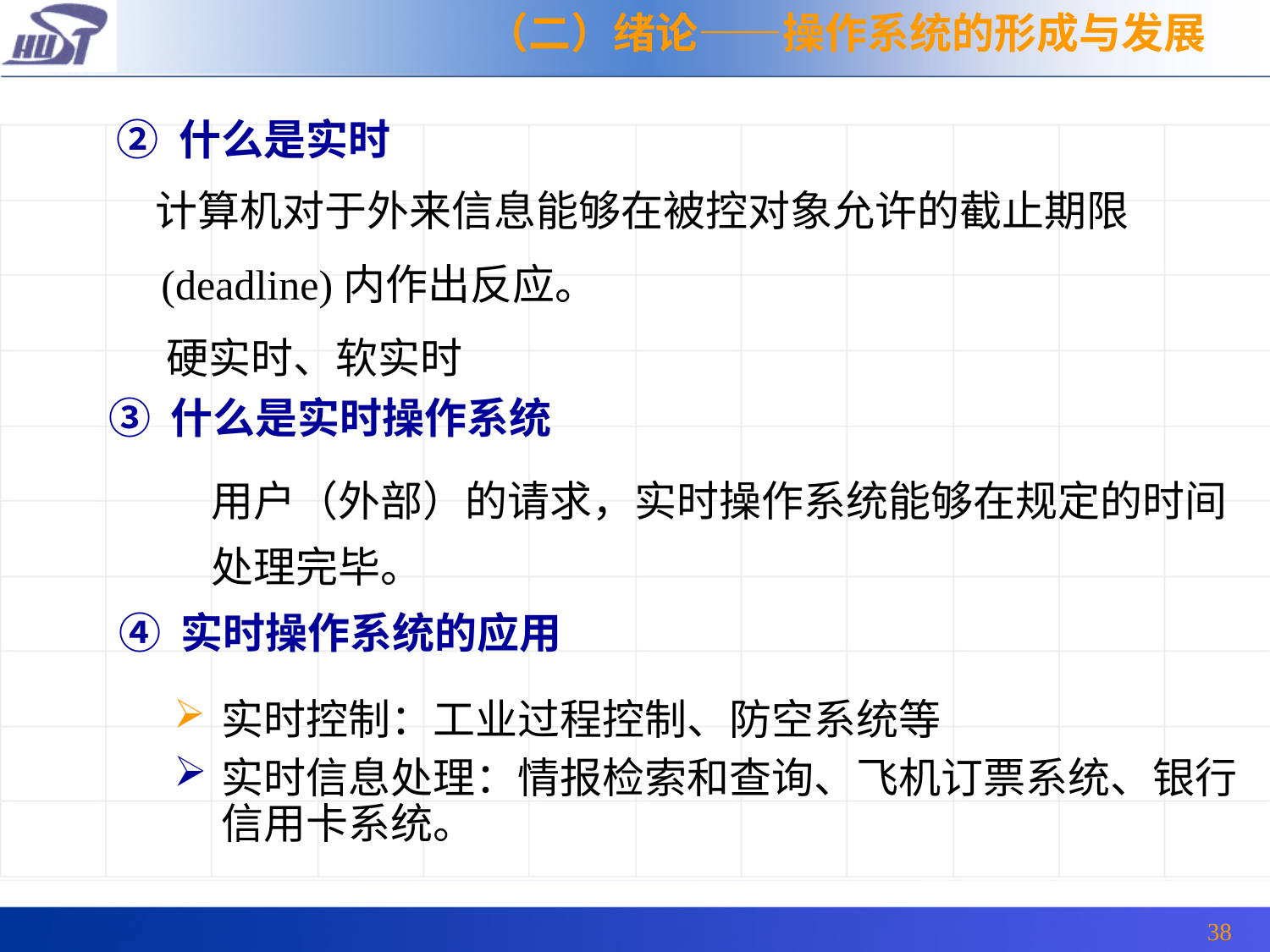

（二）绪论——操作系统的形成与发展
② 什么是实时
	计算机对于外来信息能够在被控对象允许的截止期限
     (deadline)内作出反应。
     硬实时、软实时
③ 什么是实时操作系统
	用户（外部）的请求，实时操作系统能够在规定的时间处理完毕。
④ 实时操作系统的应用
实时控制：工业过程控制、防空系统等
实时信息处理：情报检索和查询、飞机订票系统、银行信用卡系统。
38